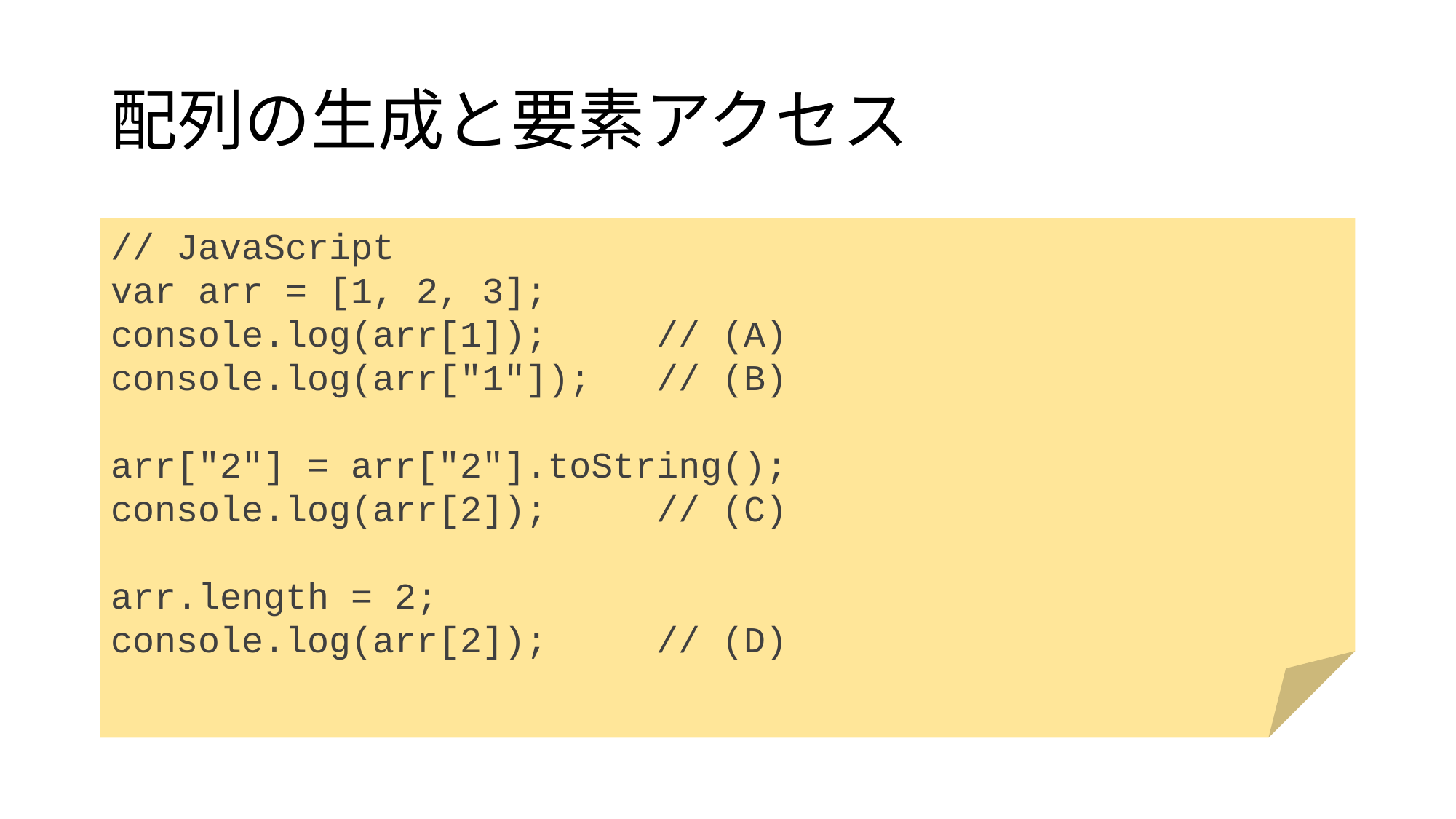

# 配列の生成と要素アクセス

// JavaScript
var arr = [1, 2, 3];
console.log(arr[1]); 	// (A)
console.log(arr["1"]); 	// (B)

arr["2"] = arr["2"].toString();
console.log(arr[2]); 	// (C)

arr.length = 2;
console.log(arr[2]); 	// (D)